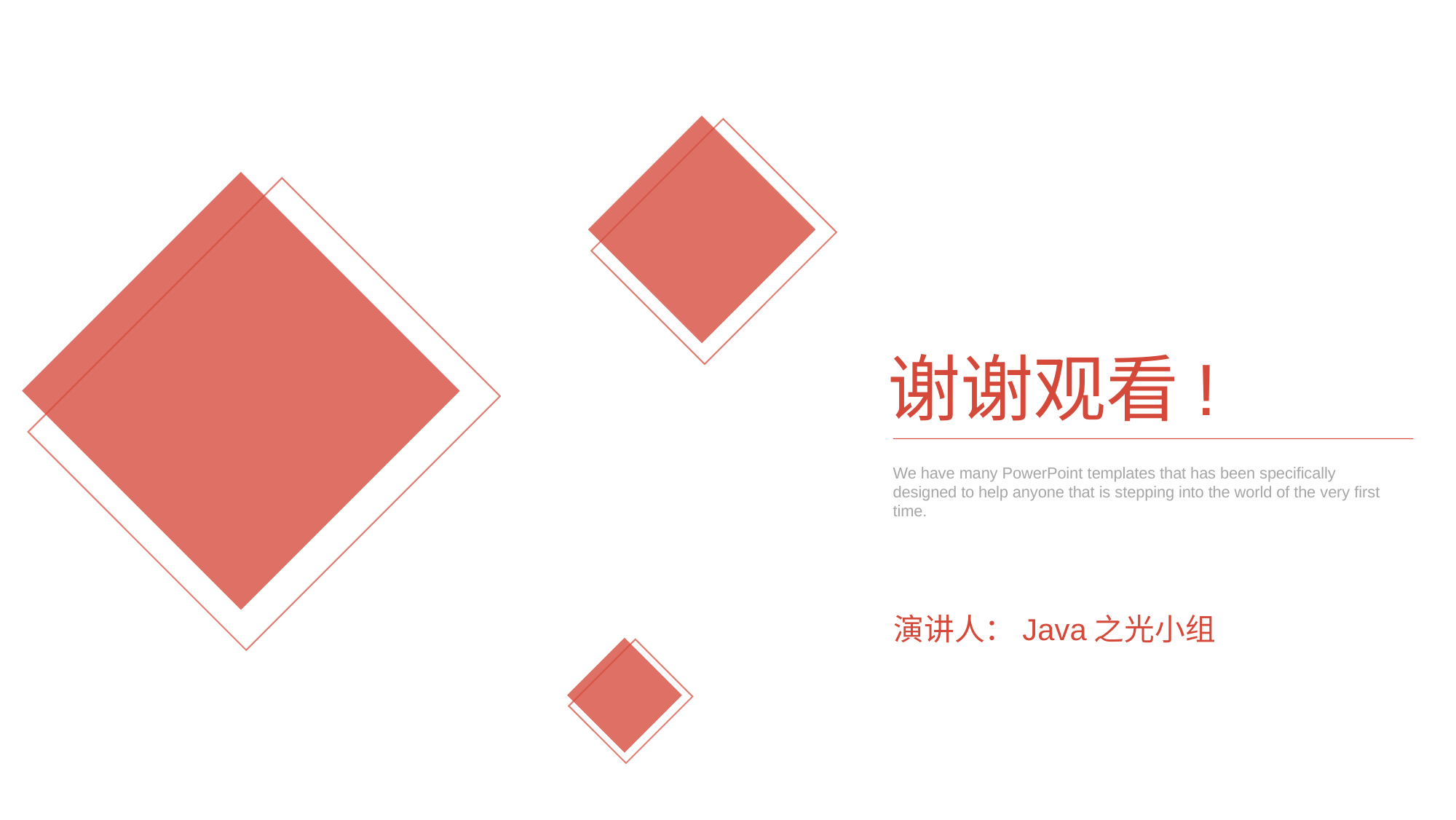

谢谢观看!

We have many PowerPoint templates that has been specifically designed to help anyone that is stepping into the world of the very first time.
演讲人：Java之光小组